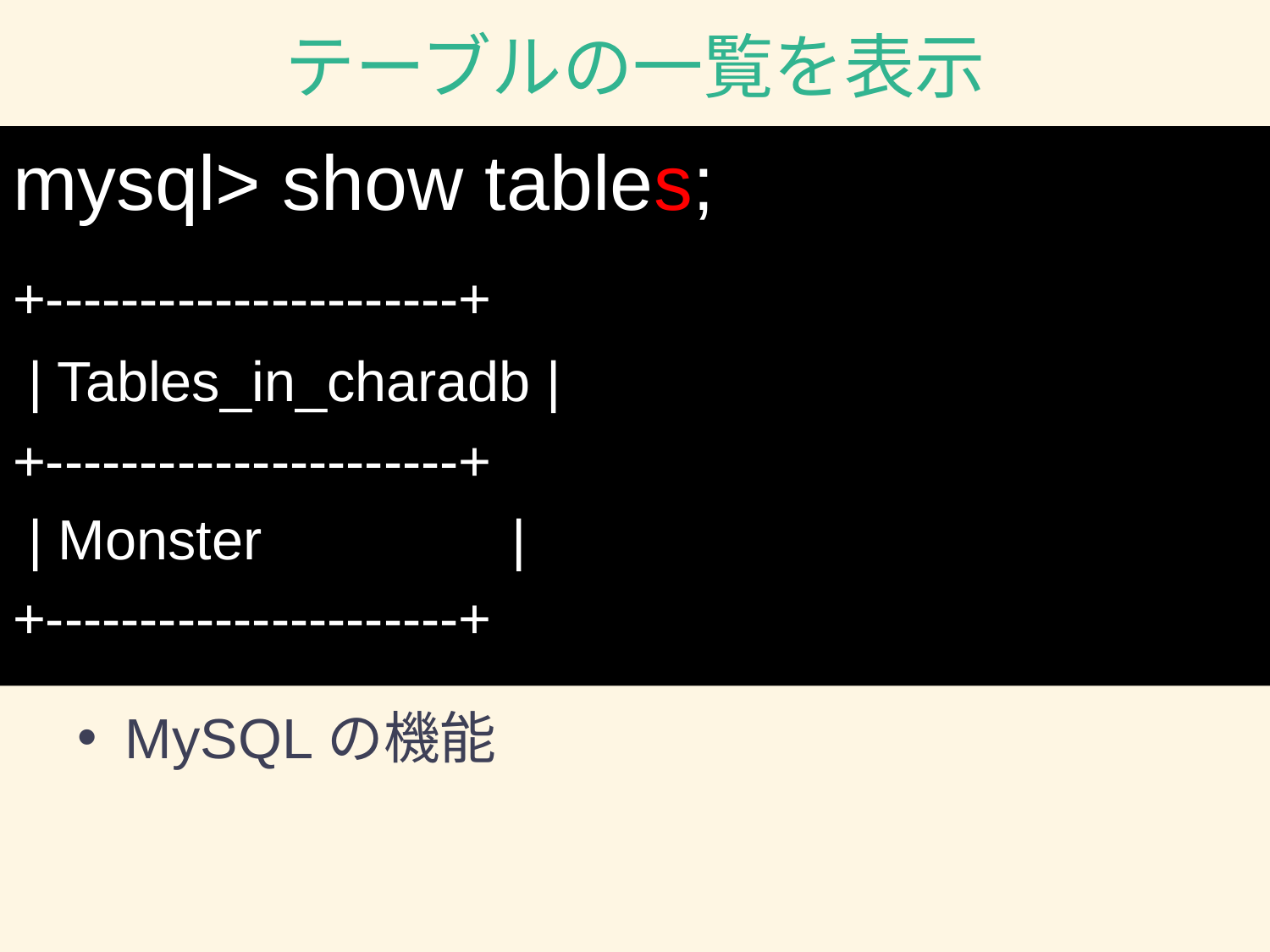

# テーブルの一覧を表示
mysql> show tables;
﻿+----------------------+
 | Tables_in_charadb |
+----------------------+
 | Monster                |
+----------------------+ ﻿
MySQLの機能